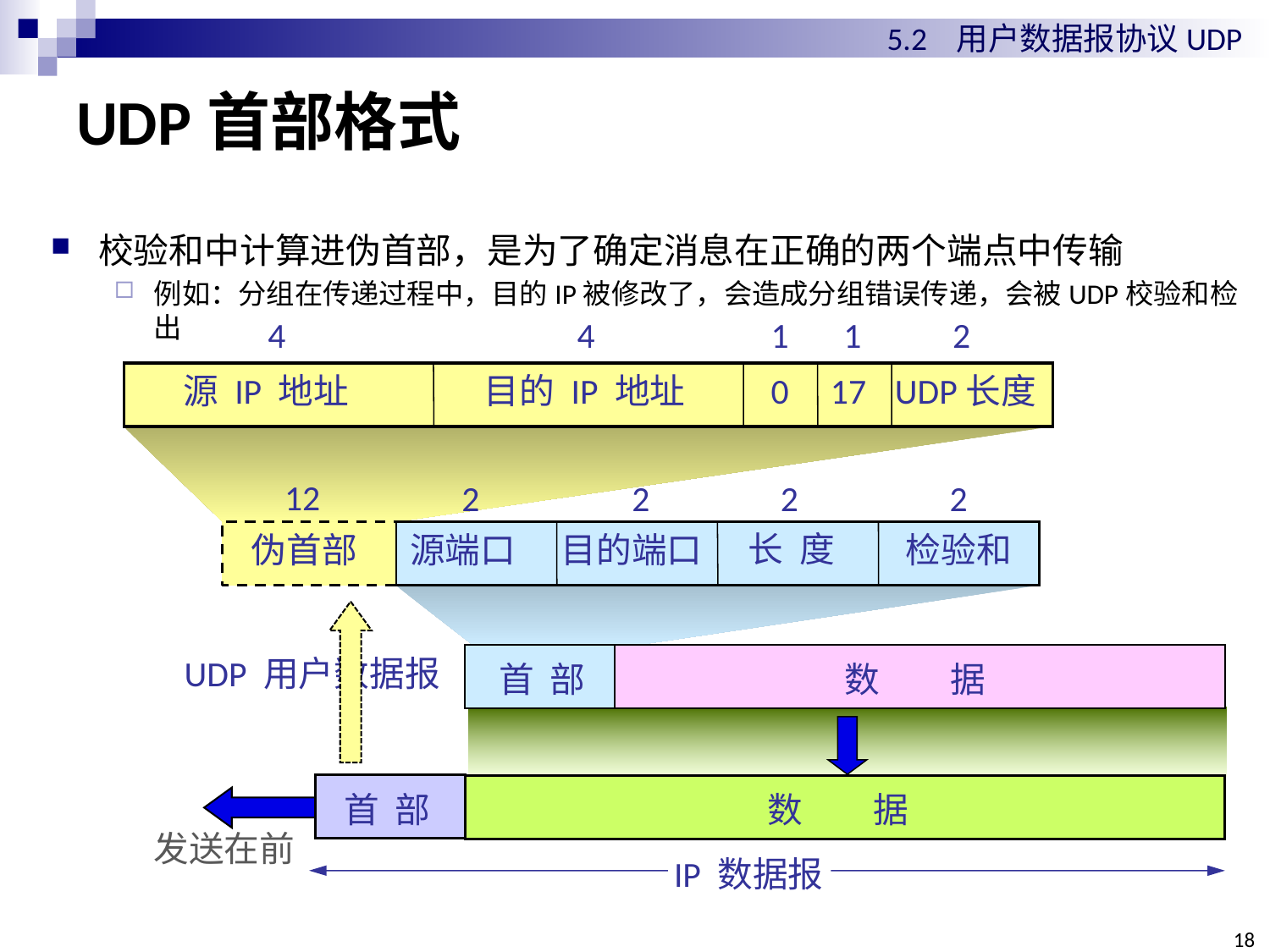

5.2   用户数据报协议UDP
# UDP首部格式
校验和中计算进伪首部，是为了确定消息在正确的两个端点中传输
例如：分组在传递过程中，目的IP被修改了，会造成分组错误传递，会被UDP校验和检出
4
4
1
1
2
源 IP 地址
目的 IP 地址
0
17
UDP长度

12
伪首部

2
2
2
2
长  度
源端口
目的端口
检验和

UDP 用户数据报

首  部
数         据

首  部
数         据

IP 数据报

发送在前
18